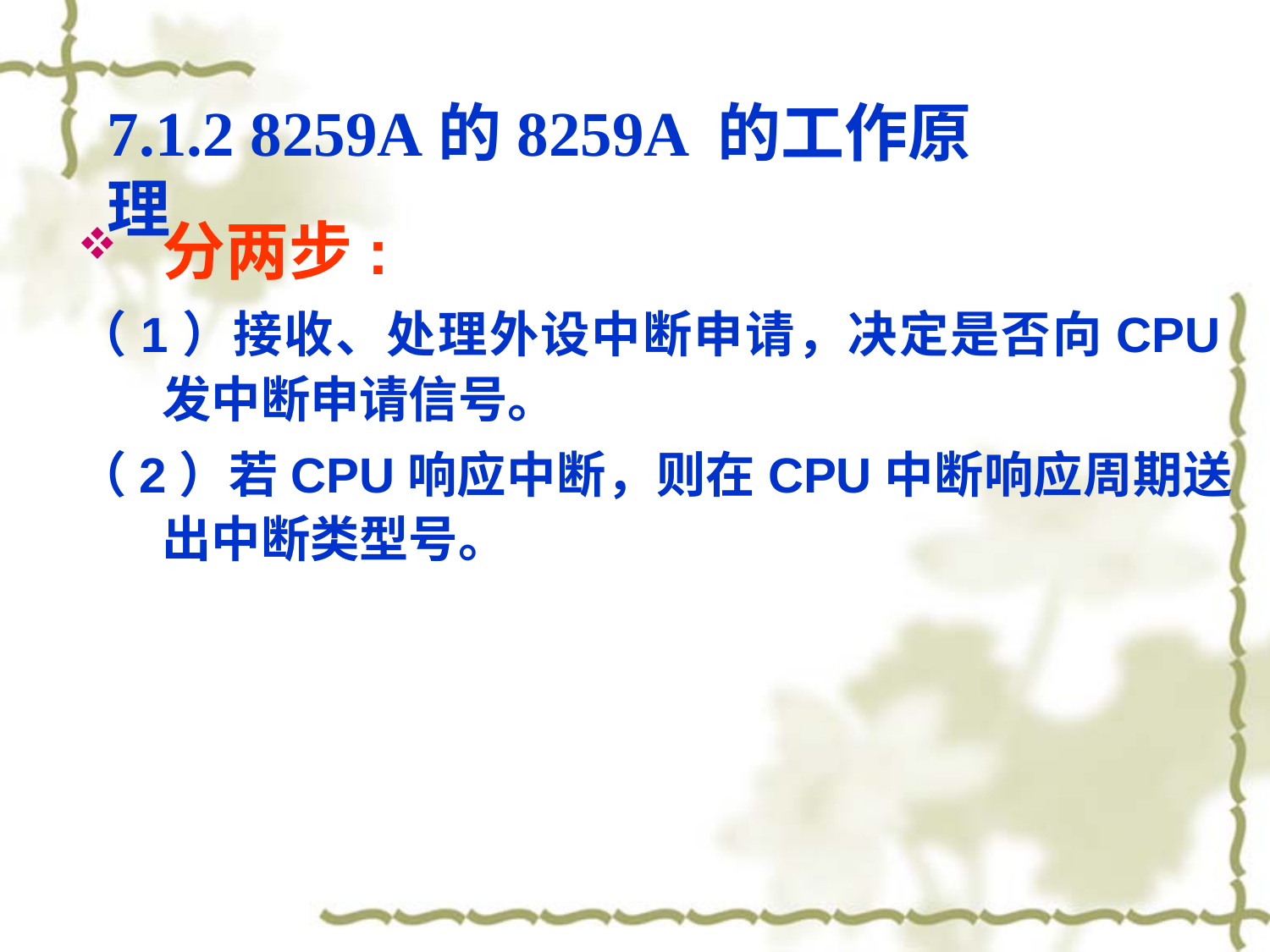

7.1.2 8259A的8259A 的工作原理
分两步:
（1）接收、处理外设中断申请，决定是否向CPU发中断申请信号。
（2）若CPU响应中断，则在CPU中断响应周期送出中断类型号。